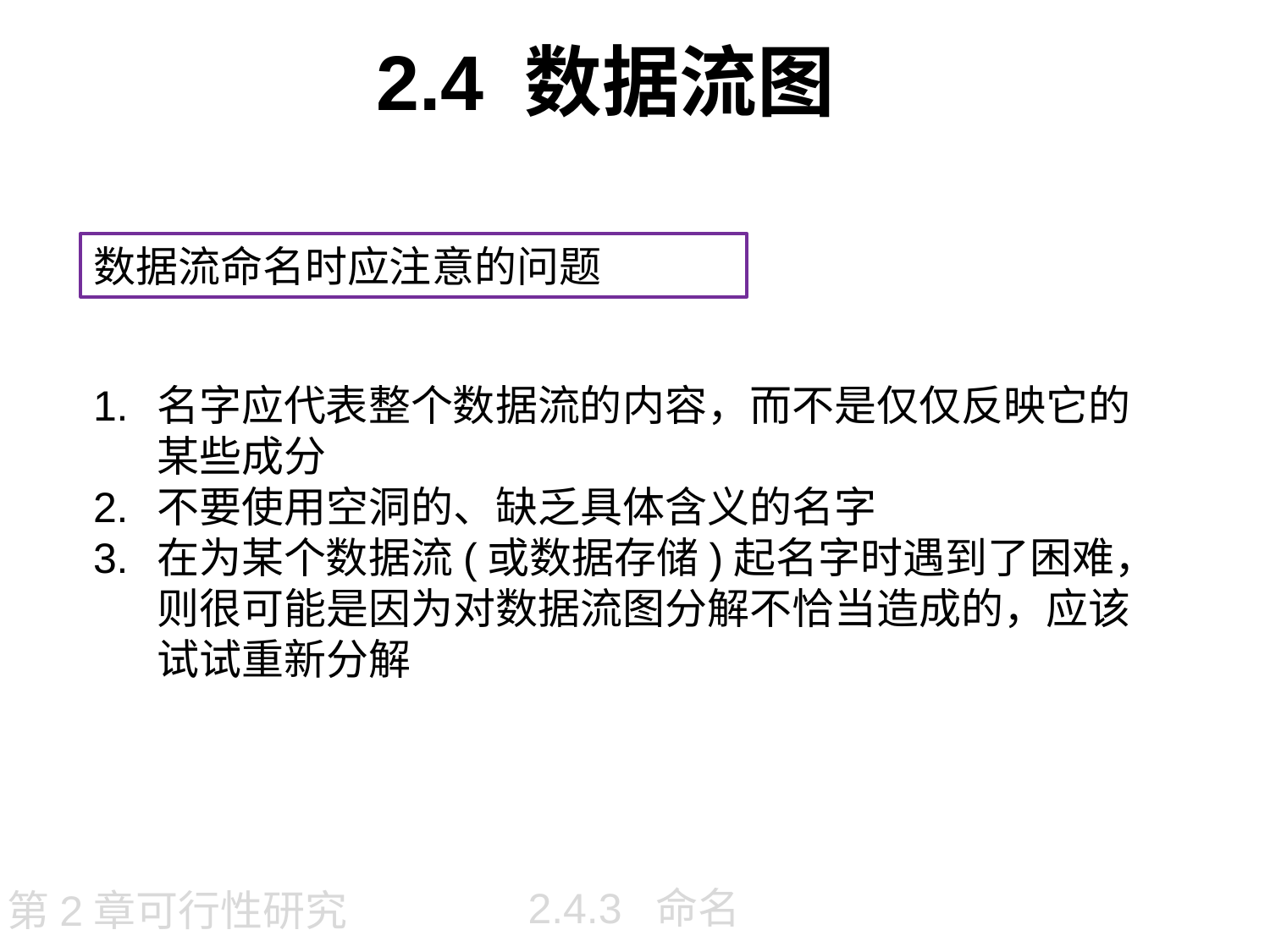

# 2.4 数据流图
数据流命名时应注意的问题
名字应代表整个数据流的内容，而不是仅仅反映它的某些成分
不要使用空洞的、缺乏具体含义的名字
在为某个数据流(或数据存储)起名字时遇到了困难，则很可能是因为对数据流图分解不恰当造成的，应该试试重新分解
2.4.3  命名
第2章可行性研究